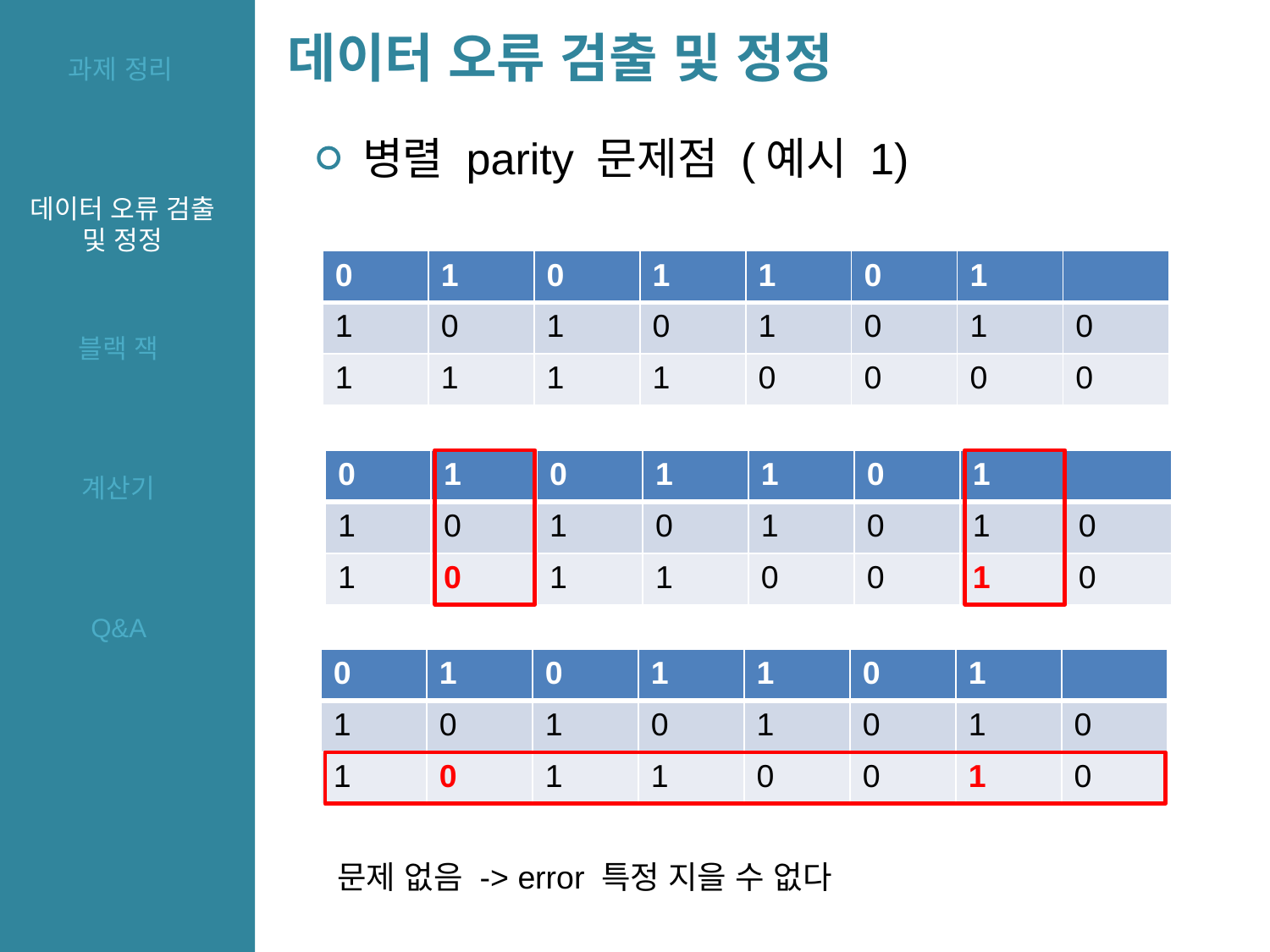

데이터 오류 검출 및 정정
과제 정리
병렬 parity 문제점 (예시 1)

데이터 오류 검출 및 정정
| 0 | 1 | 0 | 1 | 1 | 0 | 1 |  |
| --- | --- | --- | --- | --- | --- | --- | --- |
| 1 | 0 | 1 | 0 | 1 | 0 | 1 | 0 |
| 1 | 1 | 1 | 1 | 0 | 0 | 0 | 0 |
블랙 잭
| 0 | 1 | 0 | 1 | 1 | 0 | 1 |  |
| --- | --- | --- | --- | --- | --- | --- | --- |
| 1 | 0 | 1 | 0 | 1 | 0 | 1 | 0 |
| 1 | 0 | 1 | 1 | 0 | 0 | 1 | 0 |

계산기
Q&A
| 0 | 1 | 0 | 1 | 1 | 0 | 1 |  |
| --- | --- | --- | --- | --- | --- | --- | --- |
| 1 | 0 | 1 | 0 | 1 | 0 | 1 | 0 |
| 1 | 0 | 1 | 1 | 0 | 0 | 1 | 0 |

문제 없음 -> error 특정 지을 수 없다